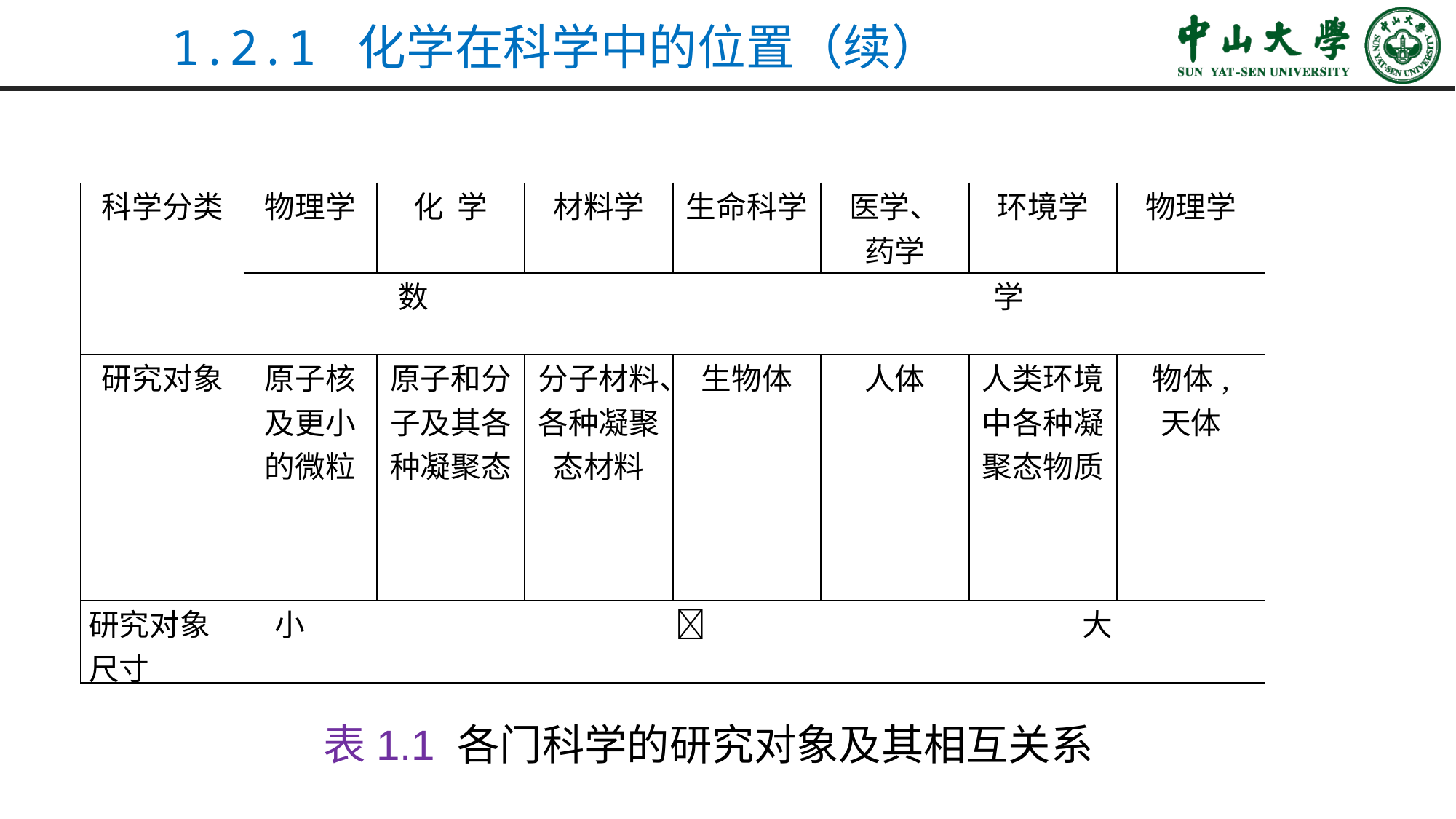

1.2.1 化学在科学中的位置（续）
| 科学分类 | 物理学 | 化 学 | 材料学 | 生命科学 | 医学、 药学 | 环境学 | 物理学 |
| --- | --- | --- | --- | --- | --- | --- | --- |
|  | 数 学 |  |  |  |  |  |  |
| 研究对象 | 原子核及更小的微粒 | 原子和分子及其各种凝聚态 | 分子材料、各种凝聚态材料 | 生物体 | 人体 | 人类环境中各种凝聚态物质 | 物体, 天体 |
| 研究对象尺寸 | 小 → 大 |  |  |  |  |  |  |
表1.1 各门科学的研究对象及其相互关系